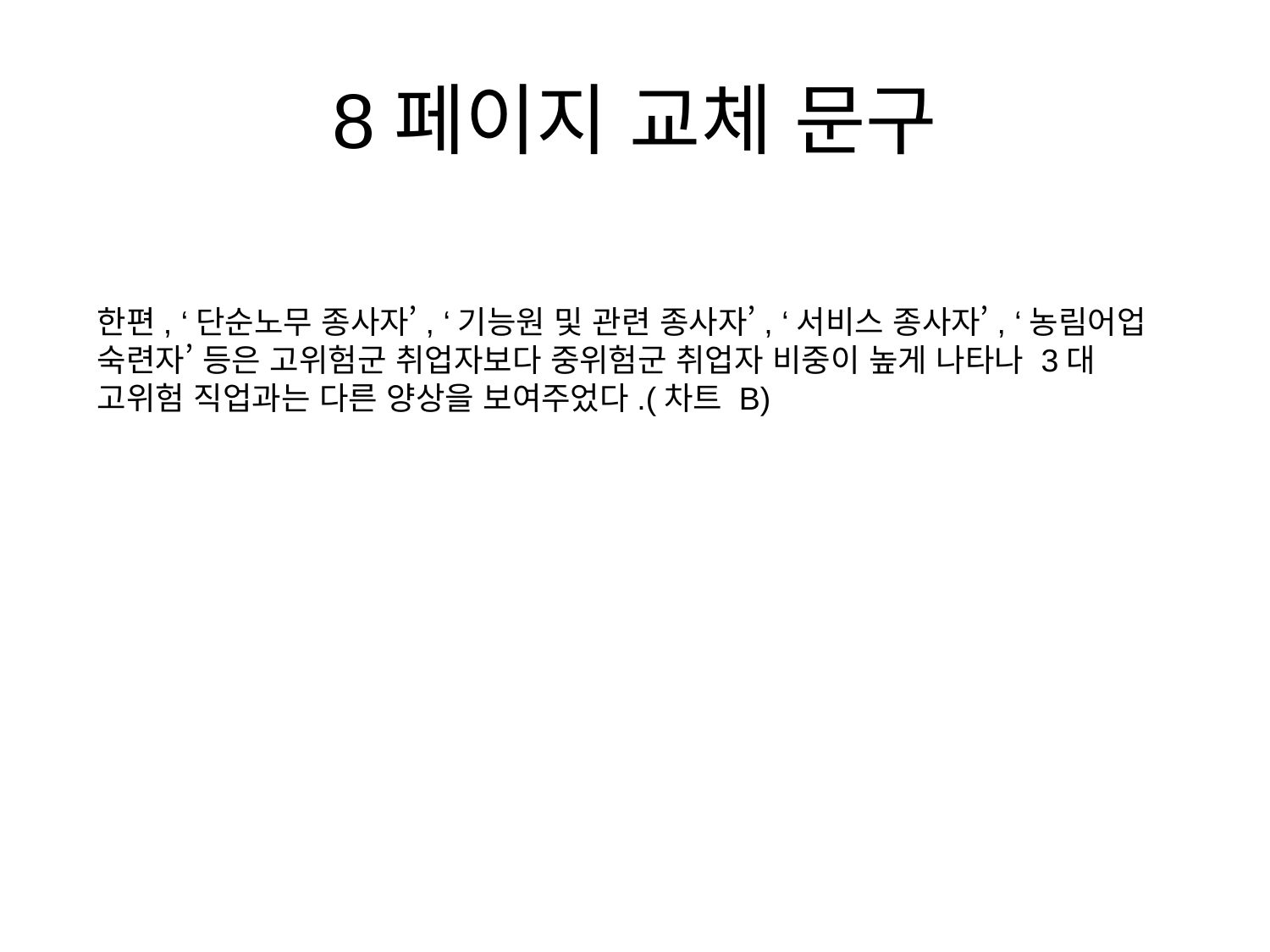

# 8페이지 교체 문구
한편, ‘단순노무 종사자’, ‘기능원 및 관련 종사자’, ‘서비스 종사자’, ‘농림어업 숙련자’ 등은 고위험군 취업자보다 중위험군 취업자 비중이 높게 나타나 3대 고위험 직업과는 다른 양상을 보여주었다.(차트 B)